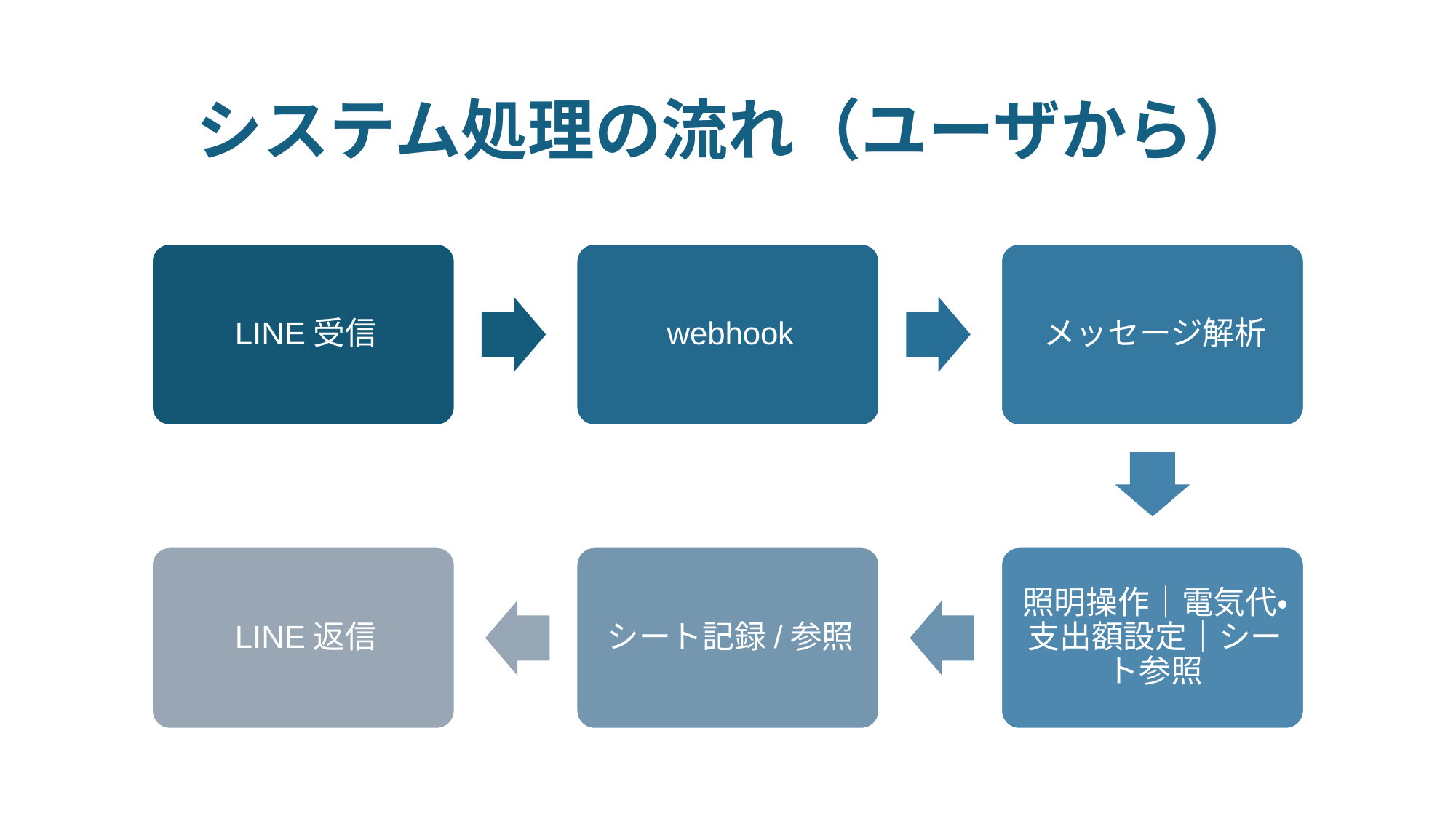

# システム処理の流れ（ユーザから）
LINE受信

webhook

メッセージ解析

照明操作｜電気代・支出額設定｜シート参照

シート記録/参照

LINE返信